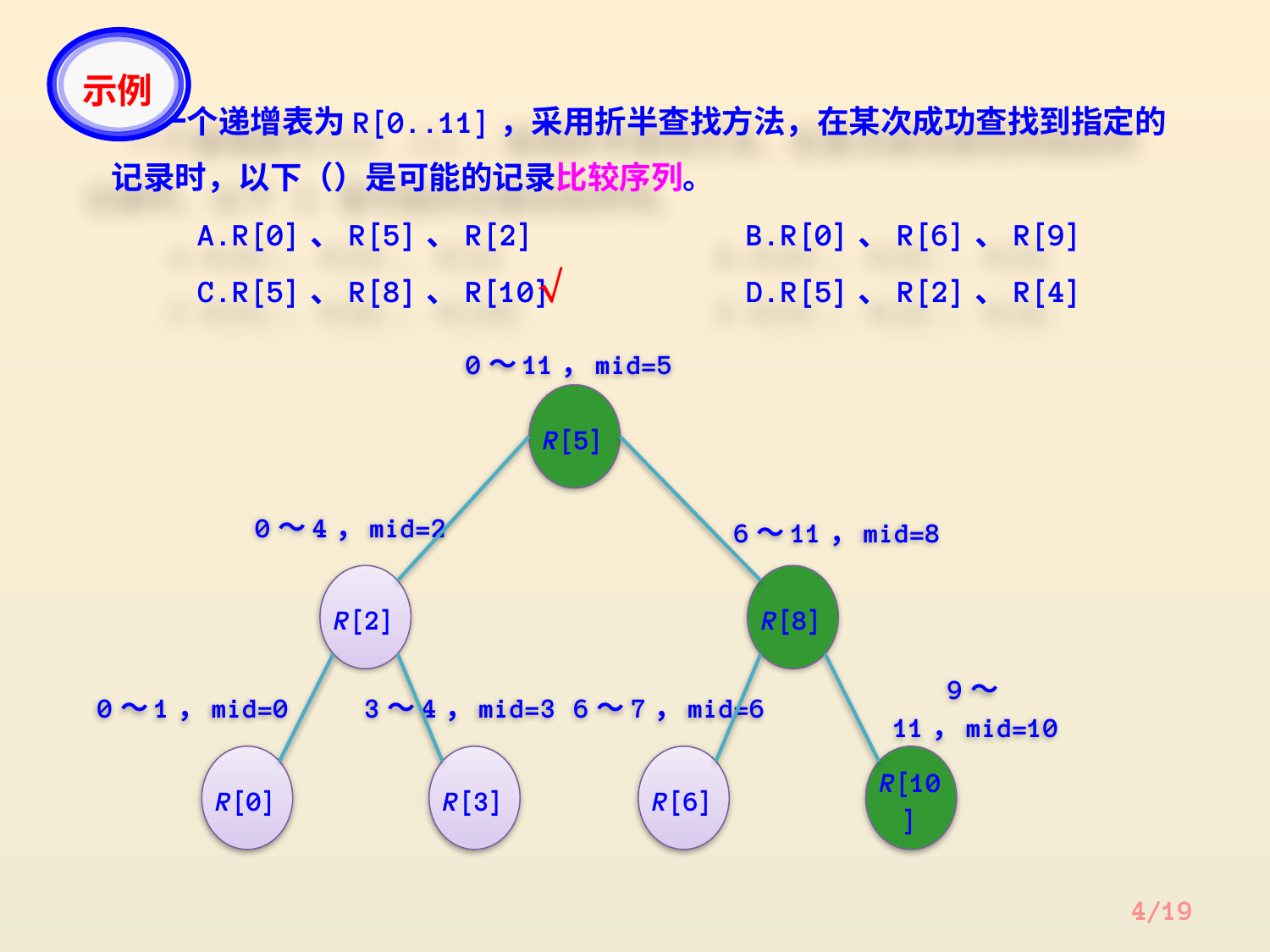

示例
     一个递增表为R[0..11]，采用折半查找方法，在某次成功查找到指定的记录时，以下（）是可能的记录比较序列。
     A.R[0]、R[5]、R[2]		B.R[0]、R[6]、R[9]
     C.R[5]、R[8]、R[10]		D.R[5]、R[2]、R[4]
√
0～11，mid=5
R[5]
0～4，mid=2
6～11，mid=8
R[2]
R[8]
3～4，mid=3
6～7，mid=6
0～1，mid=0
9～11，mid=10
R[0]
R[3]
R[6]
R[10]
4/19